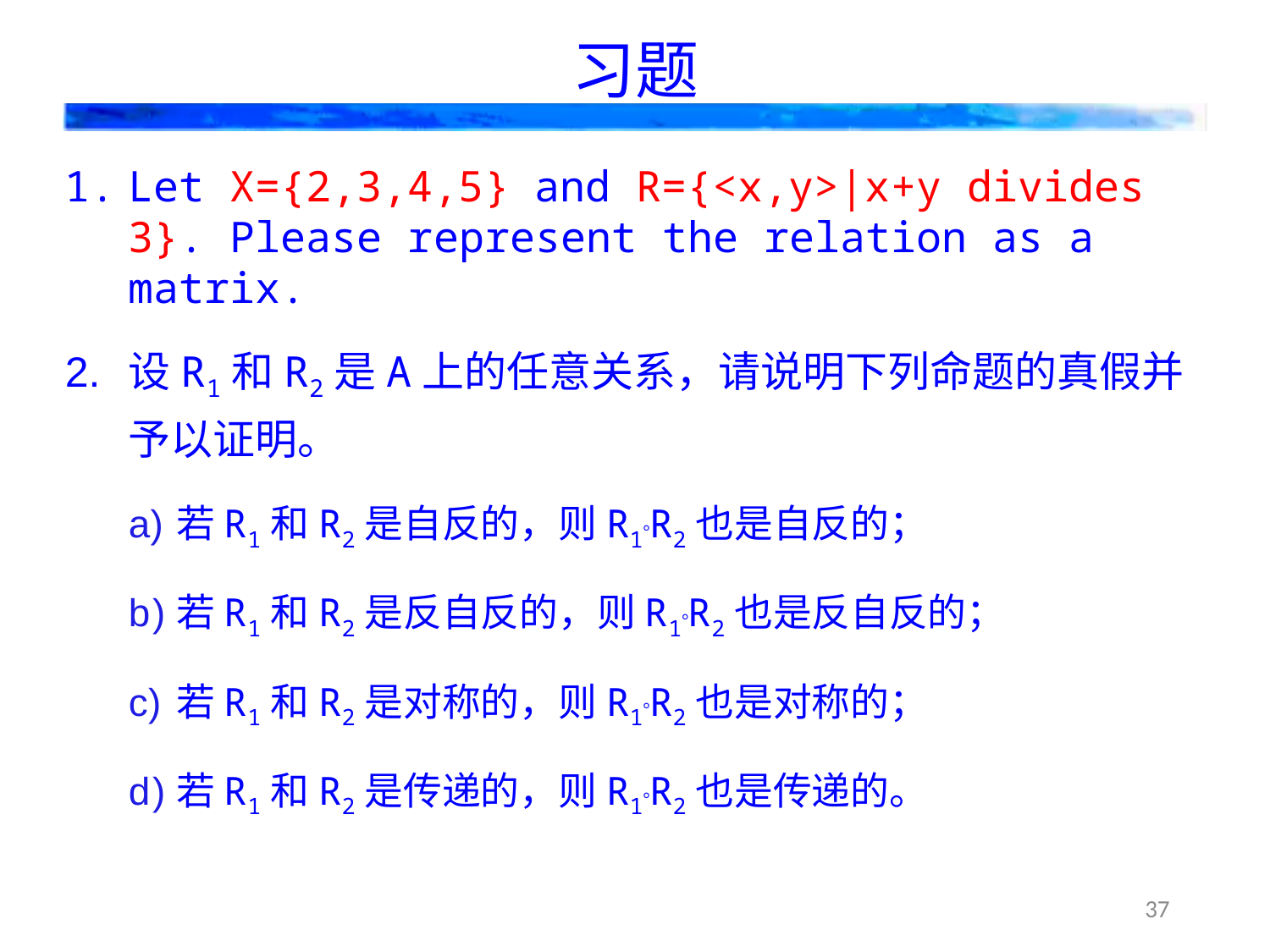

# 习题
Let X={2,3,4,5} and R={<x,y>|x+y divides 3}. Please represent the relation as a matrix.
设R1和R2是A上的任意关系，请说明下列命题的真假并予以证明。
若R1和R2是自反的，则R1°R2也是自反的；
若R1和R2是反自反的，则R1°R2也是反自反的；
若R1和R2是对称的，则R1°R2也是对称的；
若R1和R2是传递的，则R1°R2也是传递的。

37